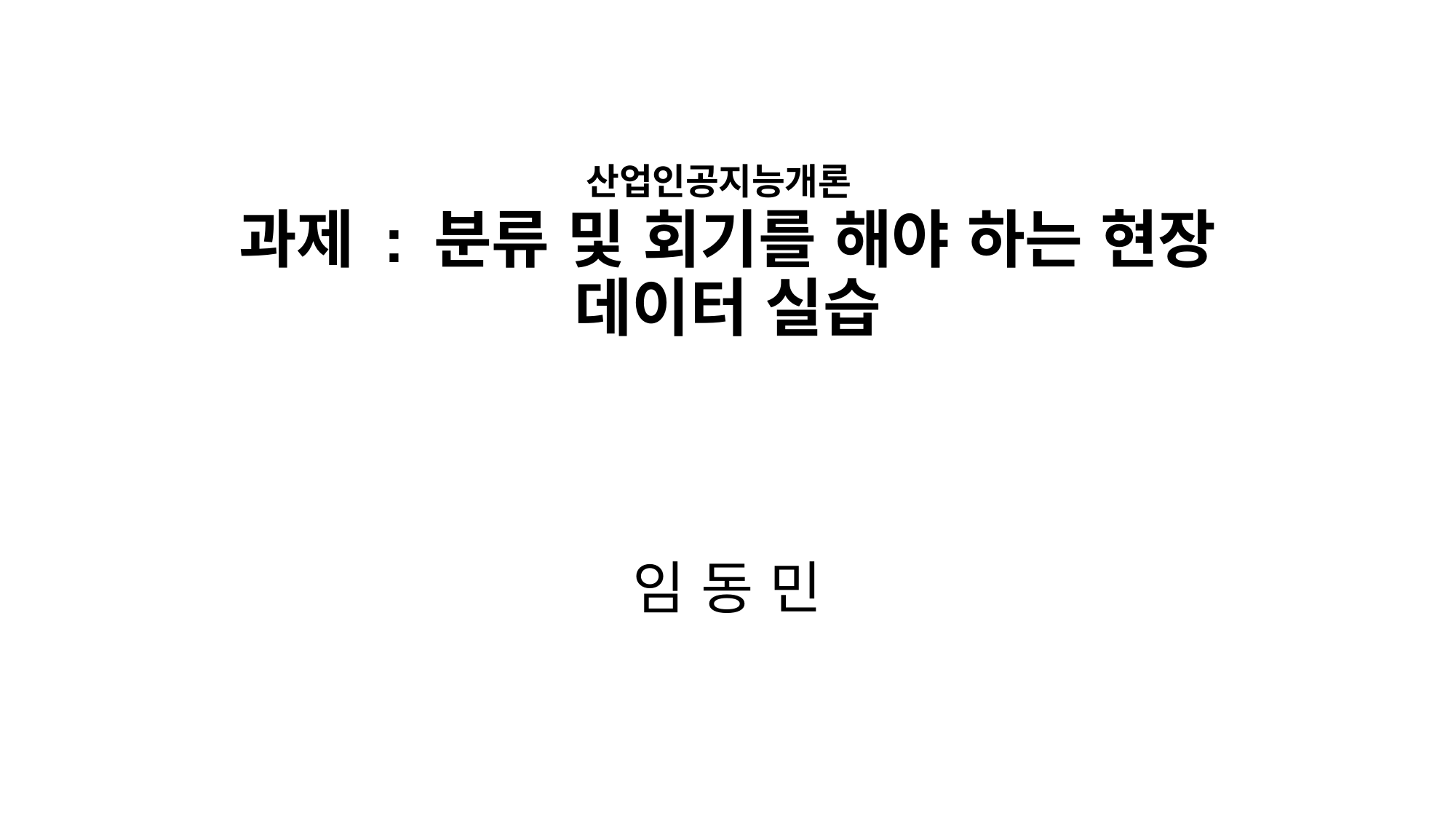

# 산업인공지능개론 과제 : 분류 및 회기를 해야 하는 현장 데이터 실습

임 동 민